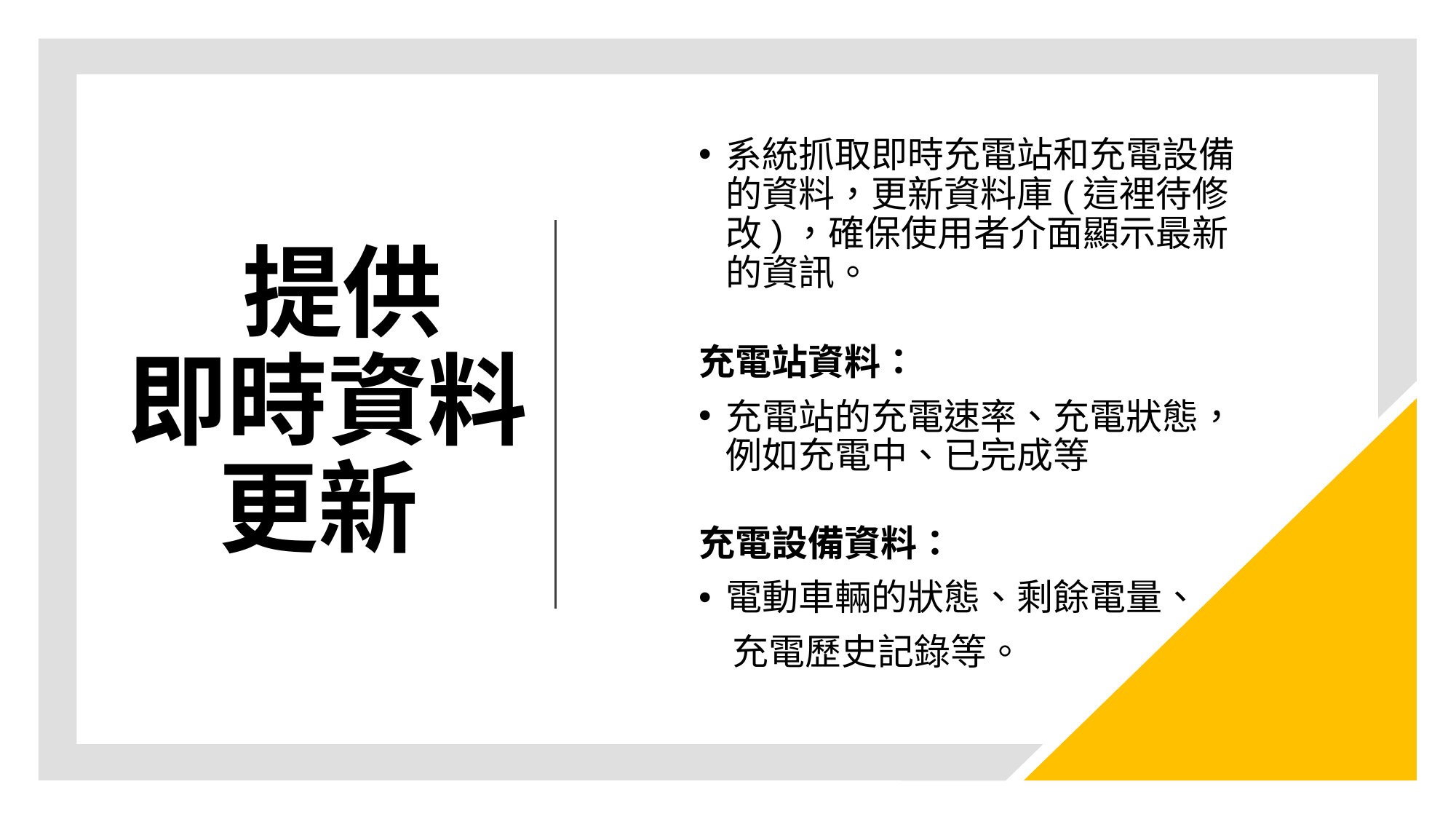

系統抓取即時充電站和充電設備的資料，更新資料庫(這裡待修改)，確保使用者介面顯示最新的資訊。

充電站資料：
充電站的充電速率、充電狀態，例如充電中、已完成等

充電設備資料：
電動車輛的狀態、剩餘電量、
   充電歷史記錄等。
# 提供 即時資料     更新